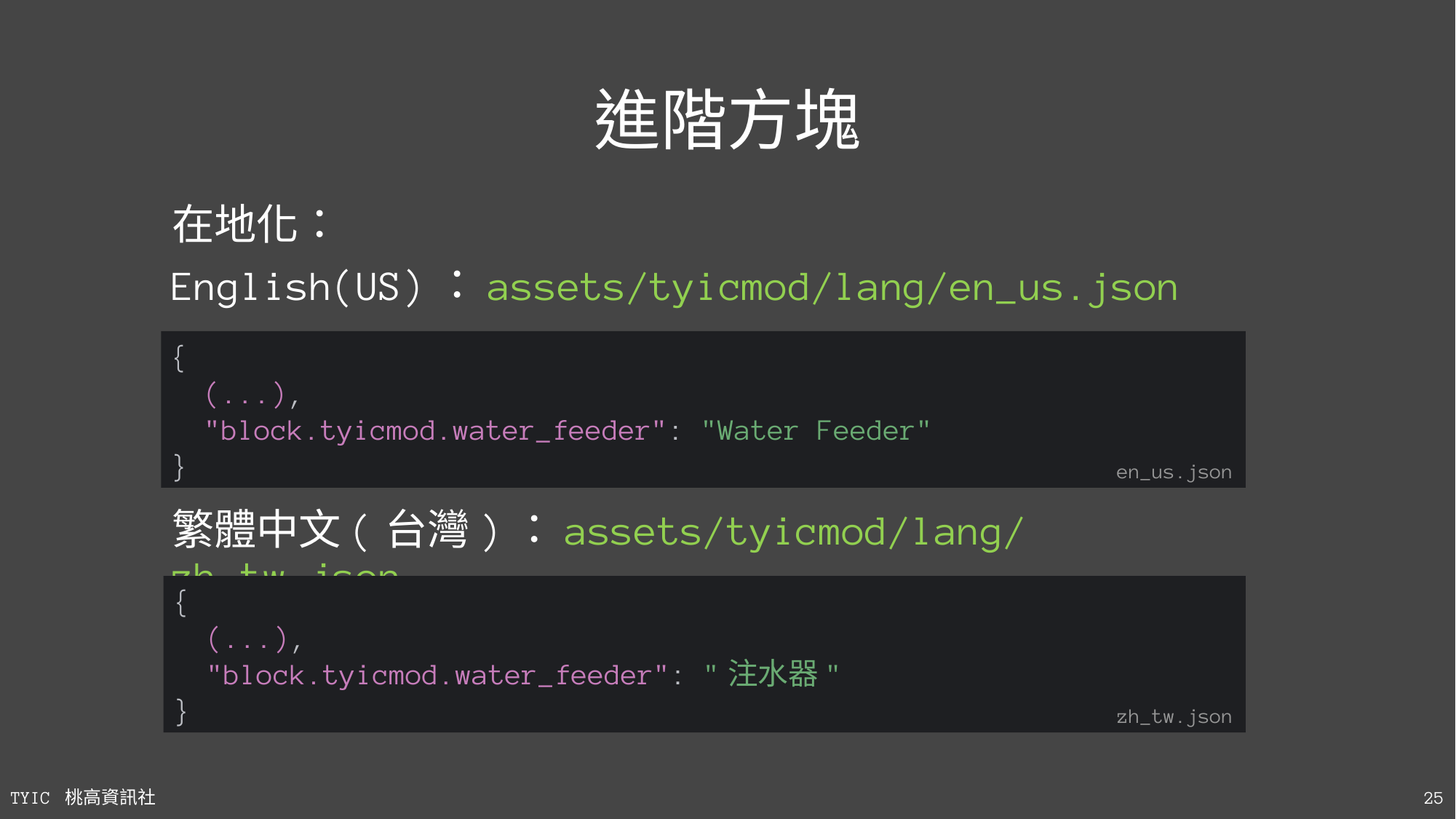

# 進階方塊
在地化：
English(US)：assets/tyicmod/lang/en_us.json

繁體中文(台灣)：assets/tyicmod/lang/zh_tw.json
{
  (...),
  "block.tyicmod.water_feeder": "Water Feeder"
}
en_us.json
{
  (...),
  "block.tyicmod.water_feeder": "注水器"
}
zh_tw.json